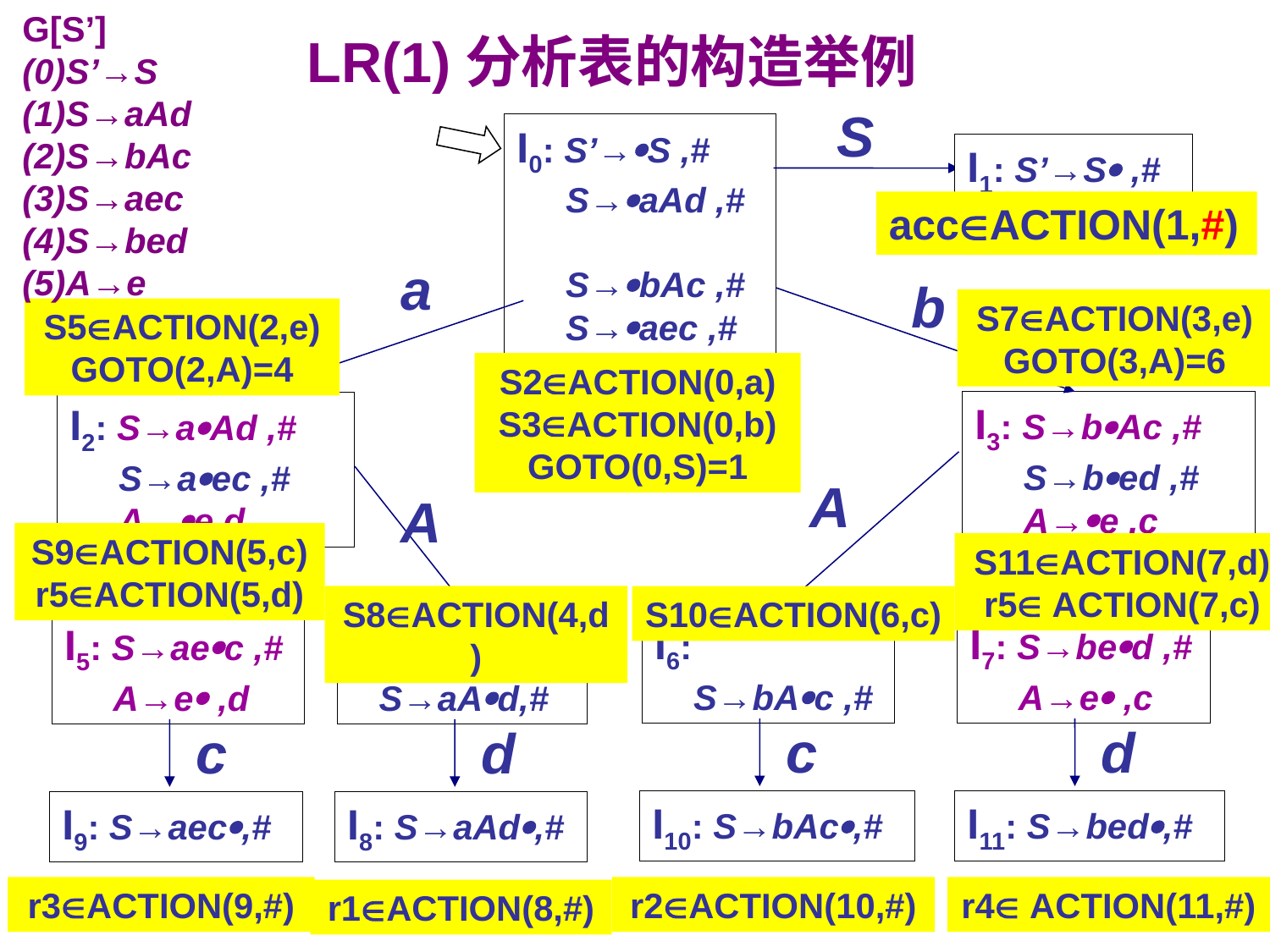

G[S’]
(0)S’→S
(1)S→aAd
(2)S→bAc
(3)S→aec
(4)S→bed
(5)A→e
LR(1)分析表的构造举例
S
I0: S’→•S ,#
     S→•aAd ,#
     S→•bAc ,#
     S→•aec ,#
     S→•bed ,#

I1: S’→S• ,#

acc∈ACTION(1,#)
a
b

S7∈ACTION(3,e)GOTO(3,A)=6
S5∈ACTION(2,e)GOTO(2,A)=4

S2∈ACTION(0,a) S3∈ACTION(0,b)GOTO(0,S)=1
I3: S→b•Ac ,#
     S→b•ed ,#
     A→•e ,c
I2: S→a•Ad ,#
     S→a•ec ,#
     A→•e,d

A

A
S9∈ACTION(5,c) r5∈ACTION(5,d)
S11∈ACTION(7,d) r5∈ ACTION(7,c)
e
e

S8∈ACTION(4,d)
S10∈ACTION(6,c)
I6:
    S→bA•c ,#
I7: S→be•d ,#
     A→e• ,c
I5: S→ae•c ,#
     A→e• ,d
I4:
   S→aA•d,#
c
d
c
d

I10: S→bAc•,#
I11: S→bed•,#
I9: S→aec•,#
I8: S→aAd•,#
r3∈ACTION(9,#)
r2∈ACTION(10,#)
r4∈ ACTION(11,#)
r1∈ACTION(8,#)